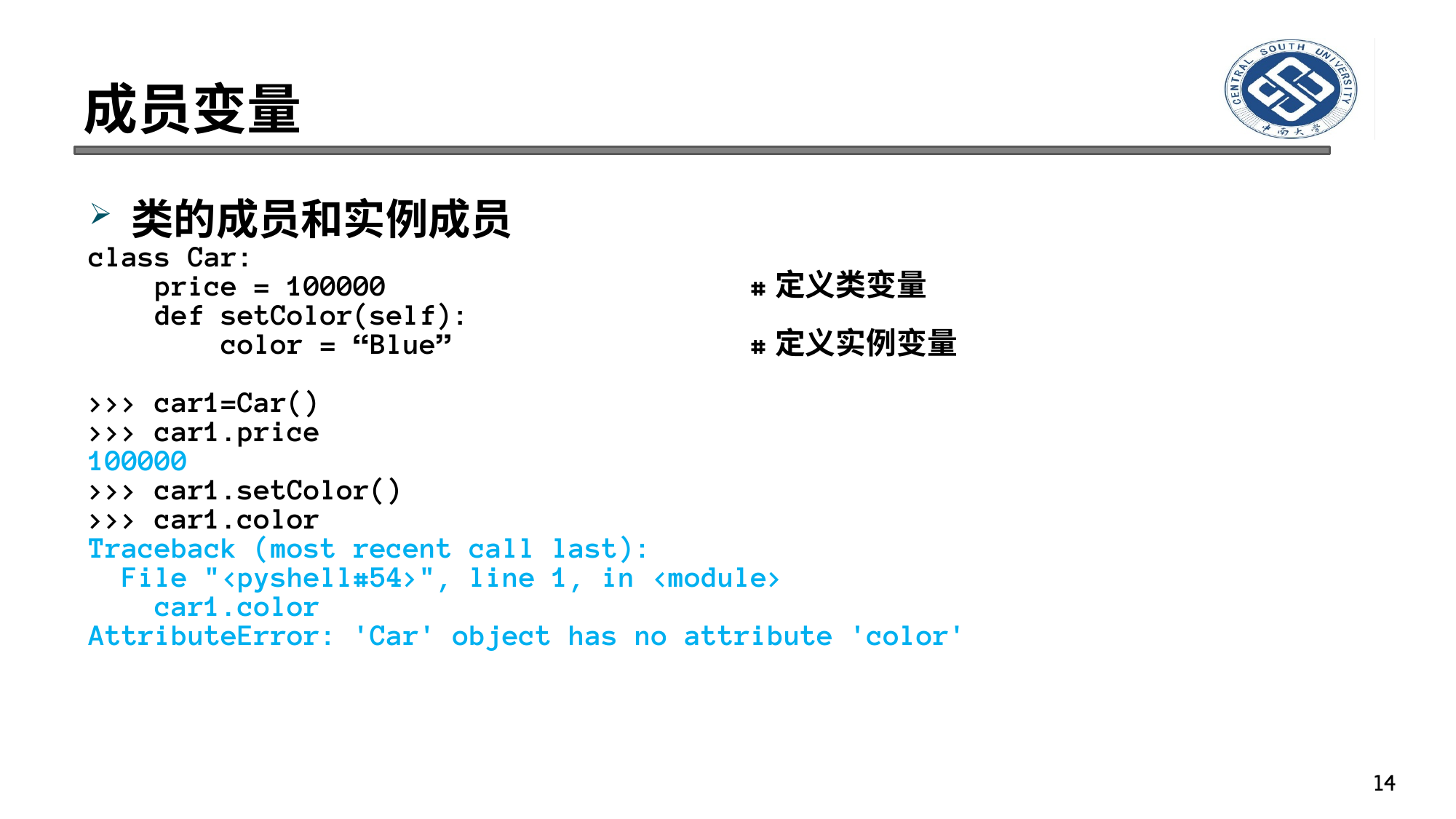

# 成员变量
类的成员和实例成员
class Car:
    price = 100000                      #定义类变量
    def setColor(self):
        color = “Blue”                  #定义实例变量

>>> car1=Car()
>>> car1.price
100000
>>> car1.setColor()
>>> car1.color
Traceback (most recent call last):
  File "<pyshell#54>", line 1, in <module>
    car1.color
AttributeError: 'Car' object has no attribute 'color'
14